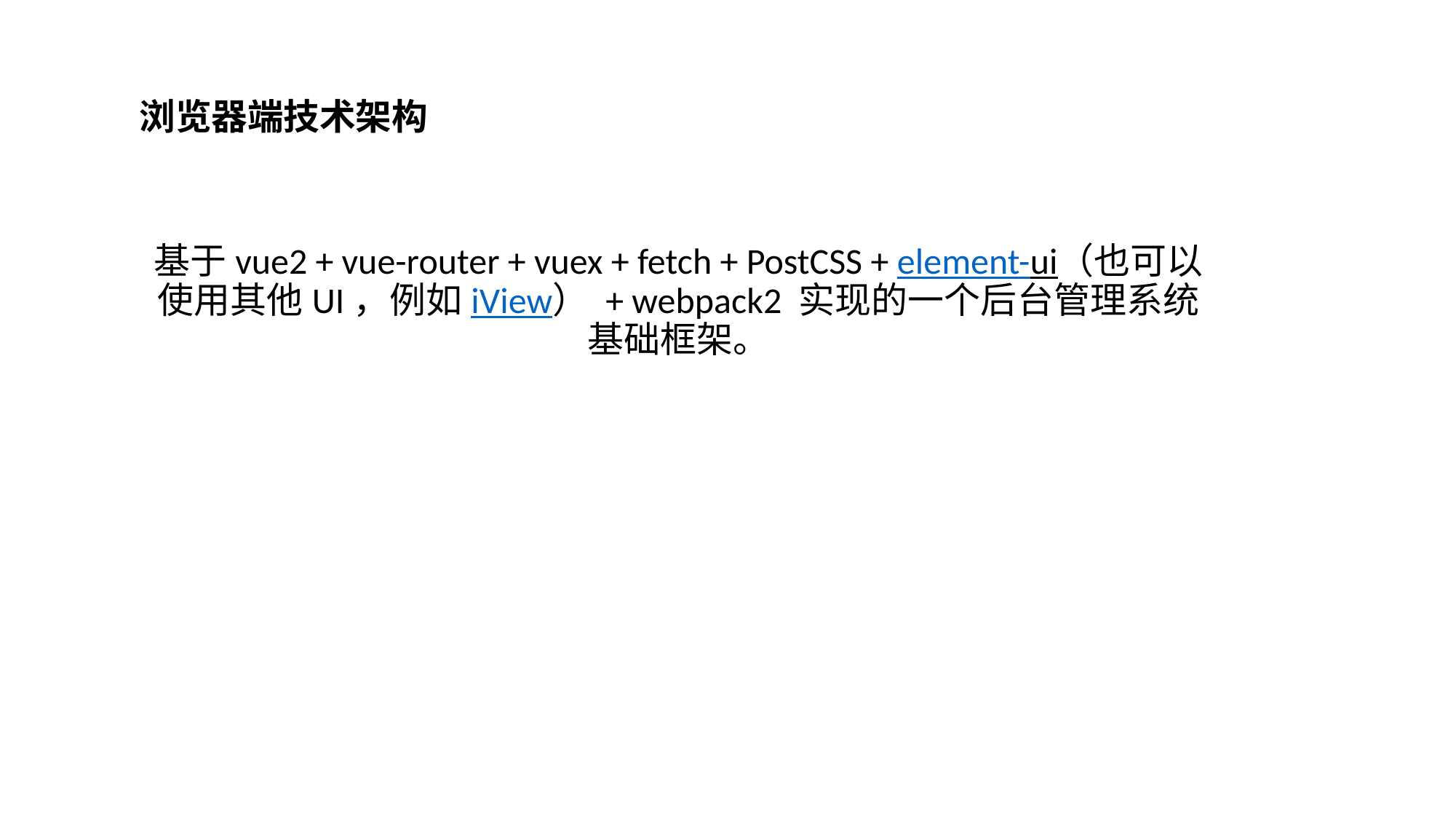

浏览器端技术架构
# 基于vue2 + vue-router + vuex + fetch + PostCSS + element-ui（也可以使用其他UI，例如iView） + webpack2 实现的一个后台管理系统基础框架。